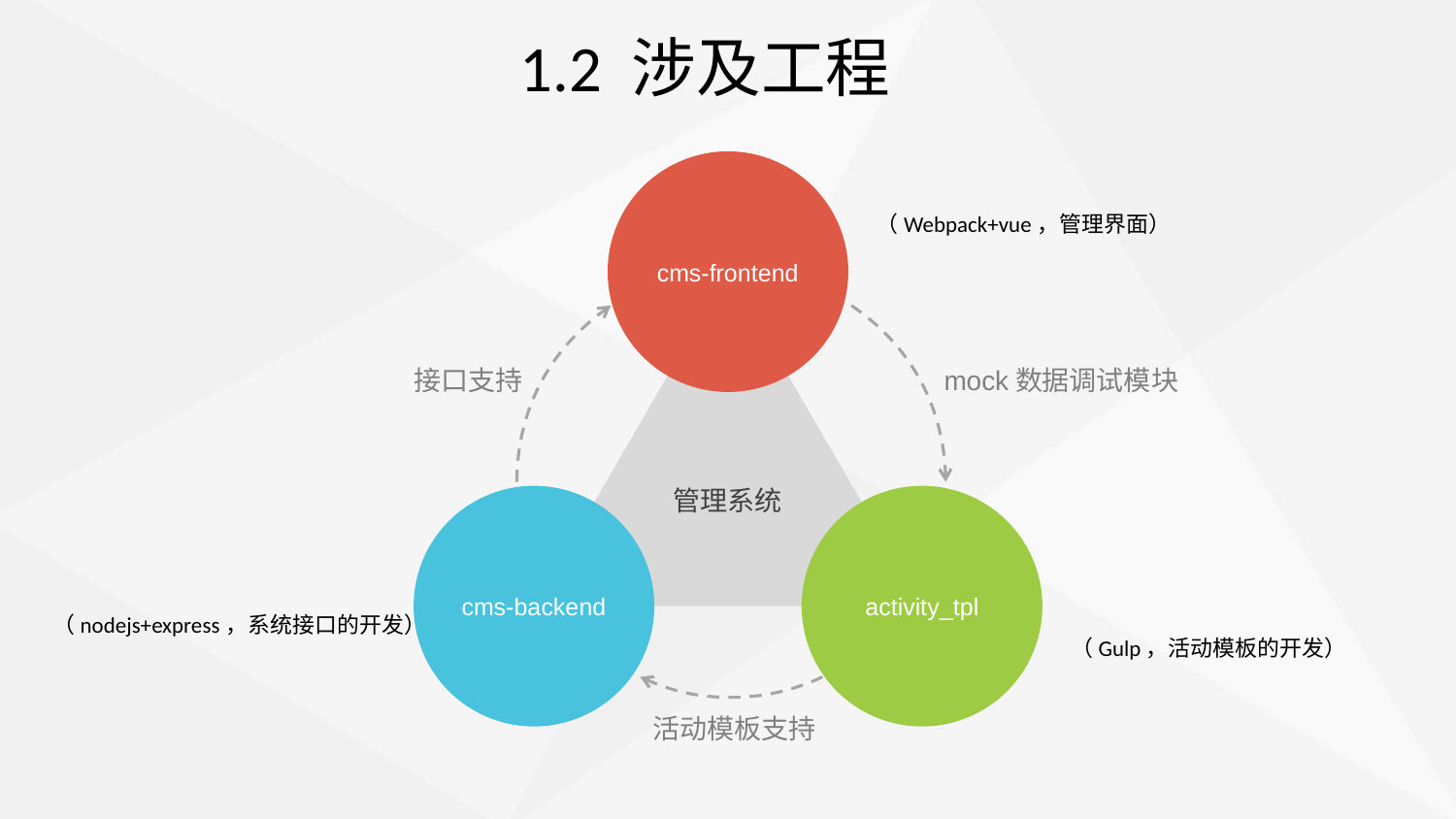

1.2 涉及工程
cms-frontend
（Webpack+vue，管理界面）
管理系统

接口支持
mock数据调试模块
cms-backend
activity_tpl
（nodejs+express，系统接口的开发）
（Gulp，活动模板的开发）
活动模板支持